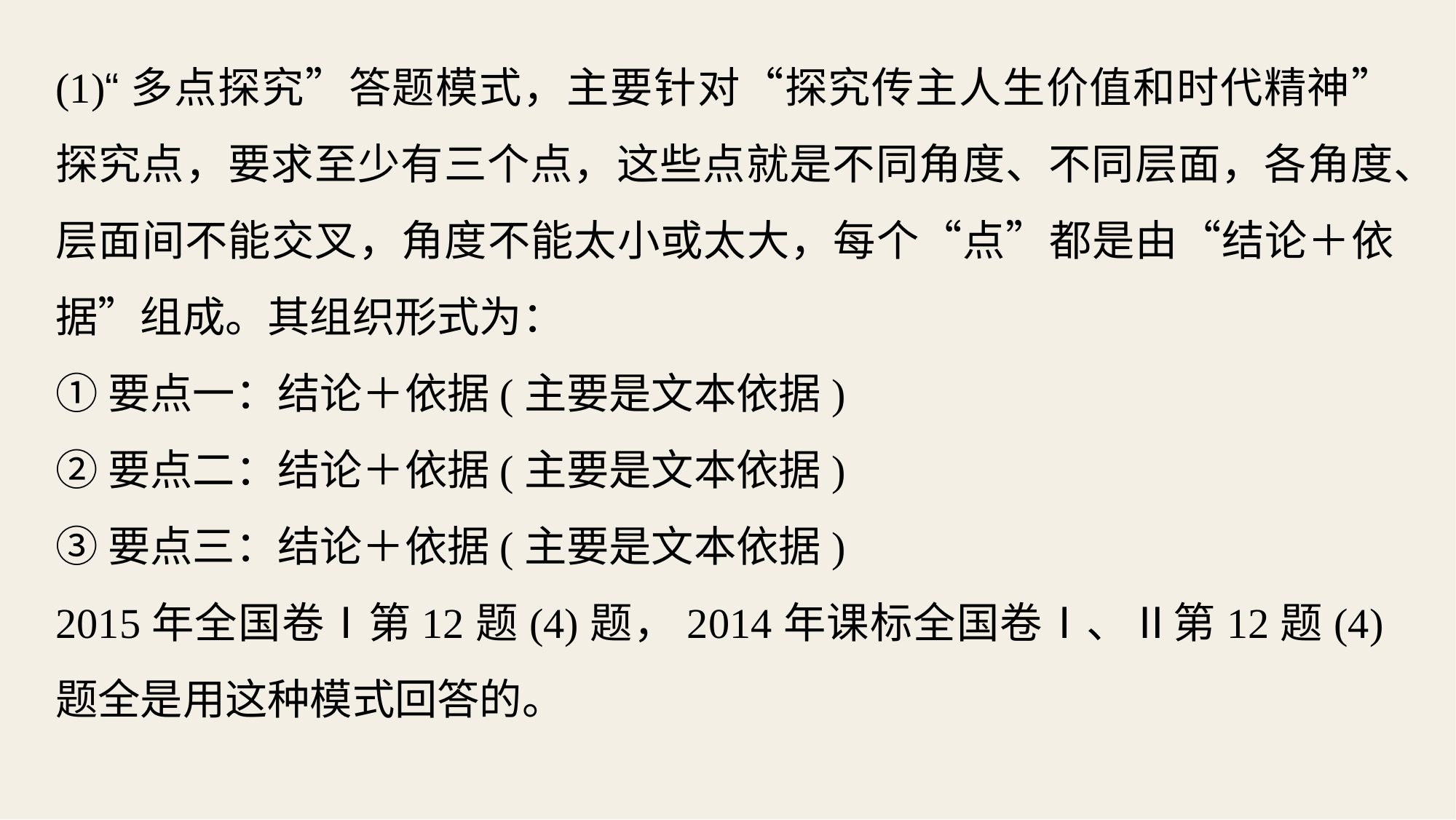

(1)“多点探究”答题模式，主要针对“探究传主人生价值和时代精神”探究点，要求至少有三个点，这些点就是不同角度、不同层面，各角度、层面间不能交叉，角度不能太小或太大，每个“点”都是由“结论＋依据”组成。其组织形式为：
①要点一：结论＋依据(主要是文本依据)
②要点二：结论＋依据(主要是文本依据)
③要点三：结论＋依据(主要是文本依据)
2015年全国卷Ⅰ第12题(4)题，2014年课标全国卷Ⅰ、Ⅱ第12题(4)题全是用这种模式回答的。